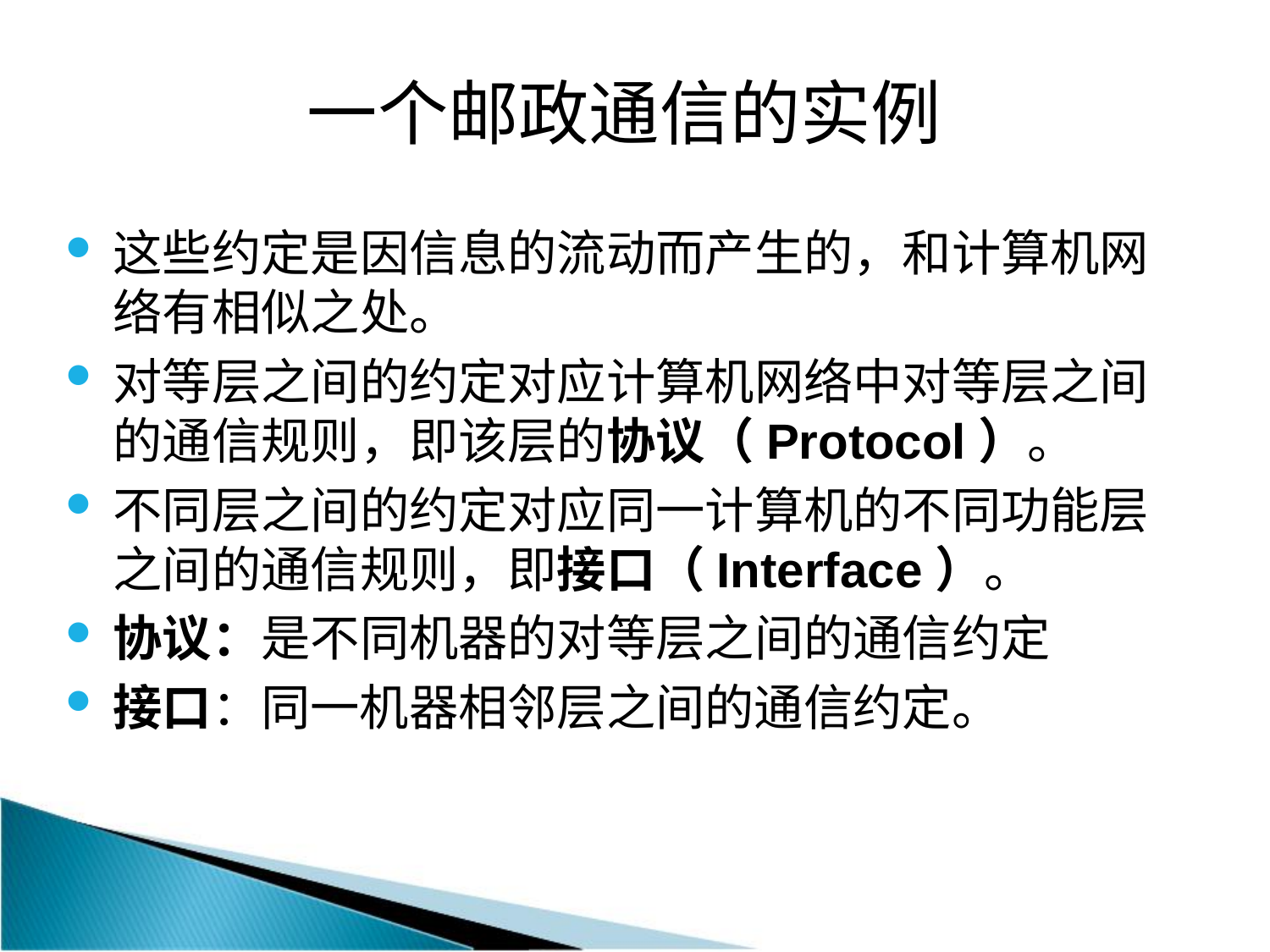

# 一个邮政通信的实例
这些约定是因信息的流动而产生的，和计算机网络有相似之处。
对等层之间的约定对应计算机网络中对等层之间的通信规则，即该层的协议（Protocol）。
不同层之间的约定对应同一计算机的不同功能层之间的通信规则，即接口（Interface）。
协议：是不同机器的对等层之间的通信约定
接口：同一机器相邻层之间的通信约定。